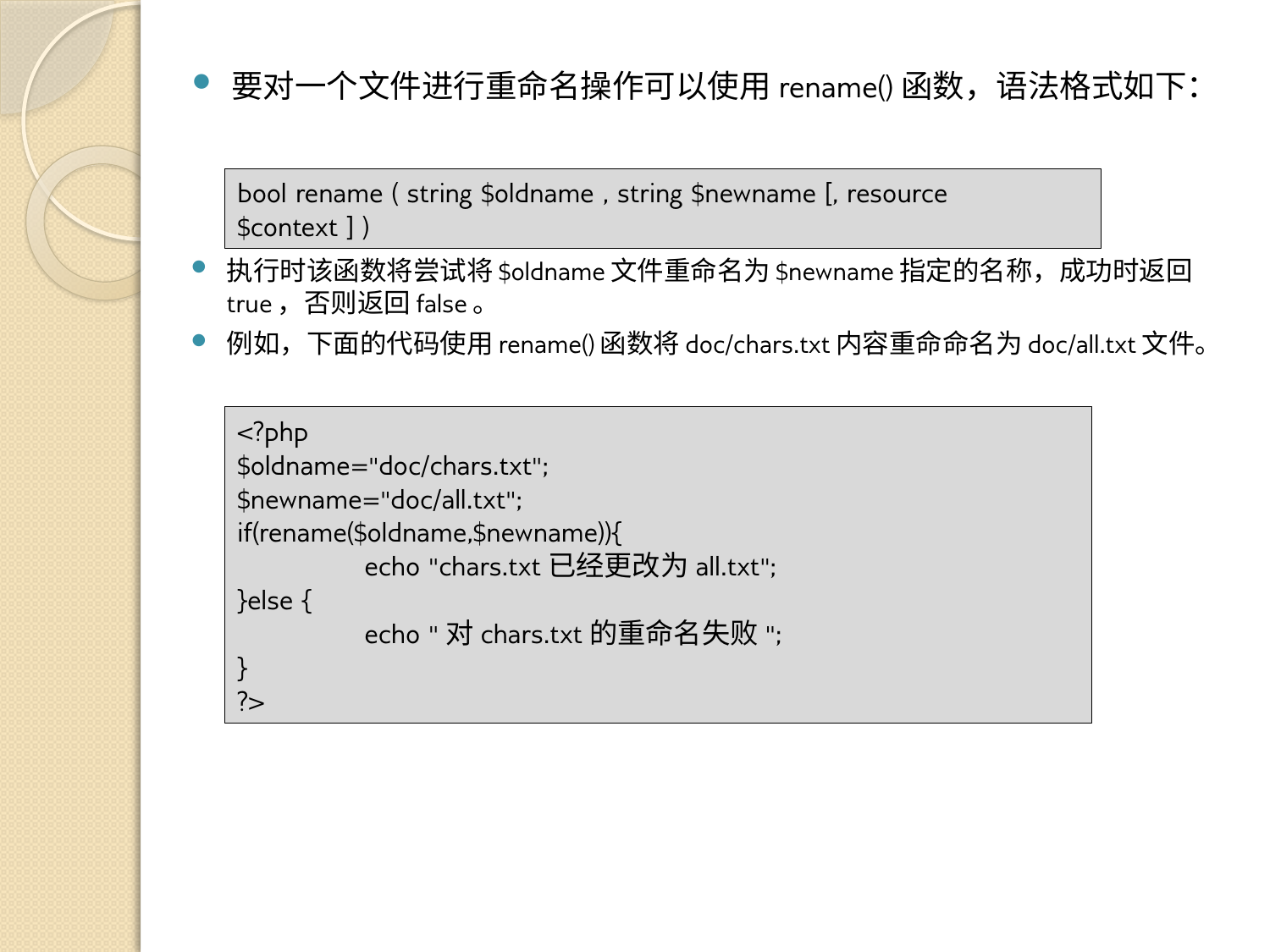

要对一个文件进行重命名操作可以使用rename()函数，语法格式如下：
bool rename ( string $oldname , string $newname [, resource $context ] )
执行时该函数将尝试将$oldname文件重命名为$newname指定的名称，成功时返回true，否则返回false。
例如，下面的代码使用rename()函数将doc/chars.txt内容重命命名为doc/all.txt文件。

<?php
$oldname="doc/chars.txt";
$newname="doc/all.txt";
if(rename($oldname,$newname)){
	echo "chars.txt已经更改为all.txt";
}else {
	echo "对chars.txt的重命名失败";
}
?>